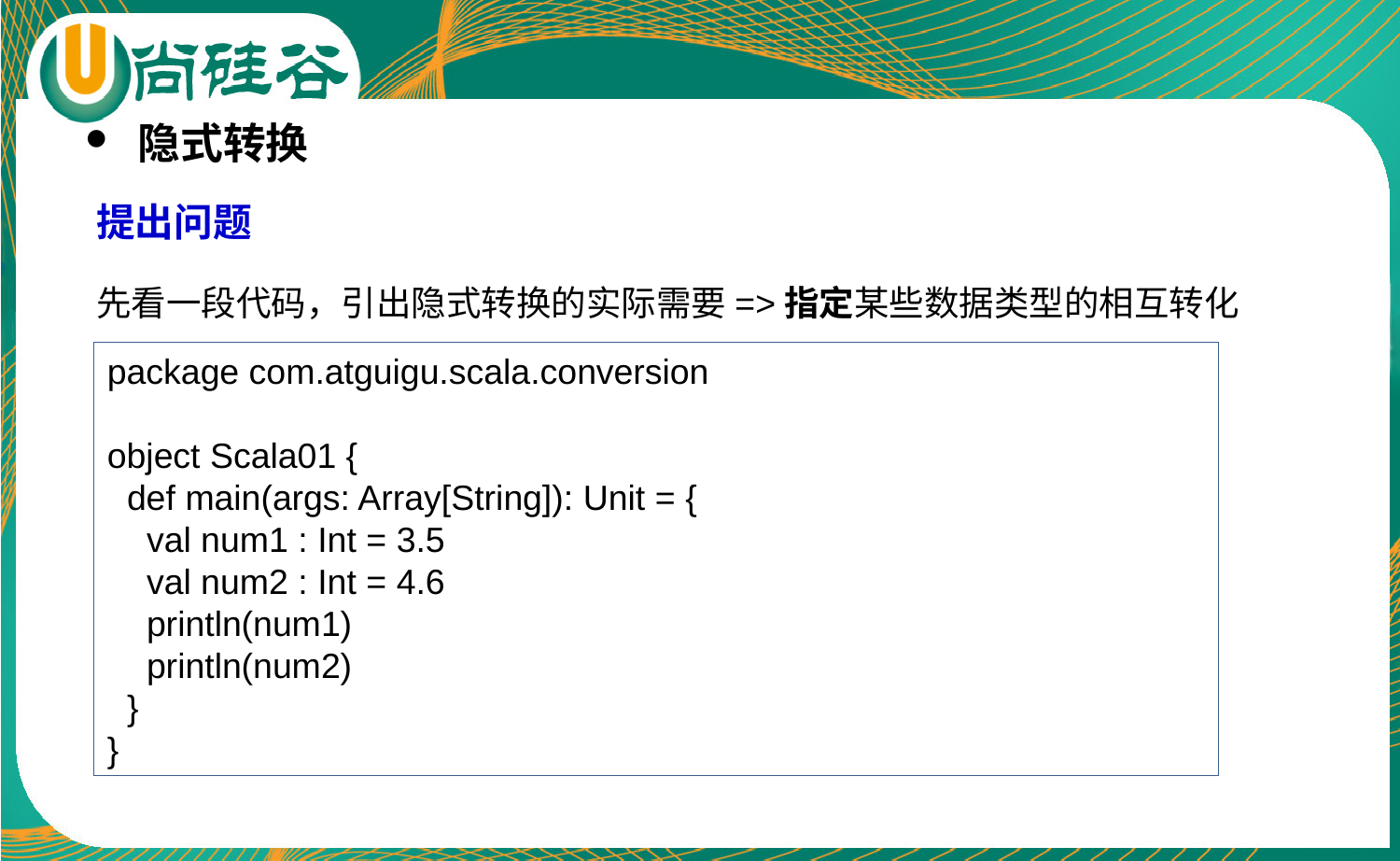

隐式转换

提出问题

先看一段代码，引出隐式转换的实际需要=>指定某些数据类型的相互转化

package com.atguigu.scala.conversion

object Scala01 {
  def main(args: Array[String]): Unit = {
    val num1 : Int = 3.5
    val num2 : Int = 4.6
    println(num1)
    println(num2)
  }
}